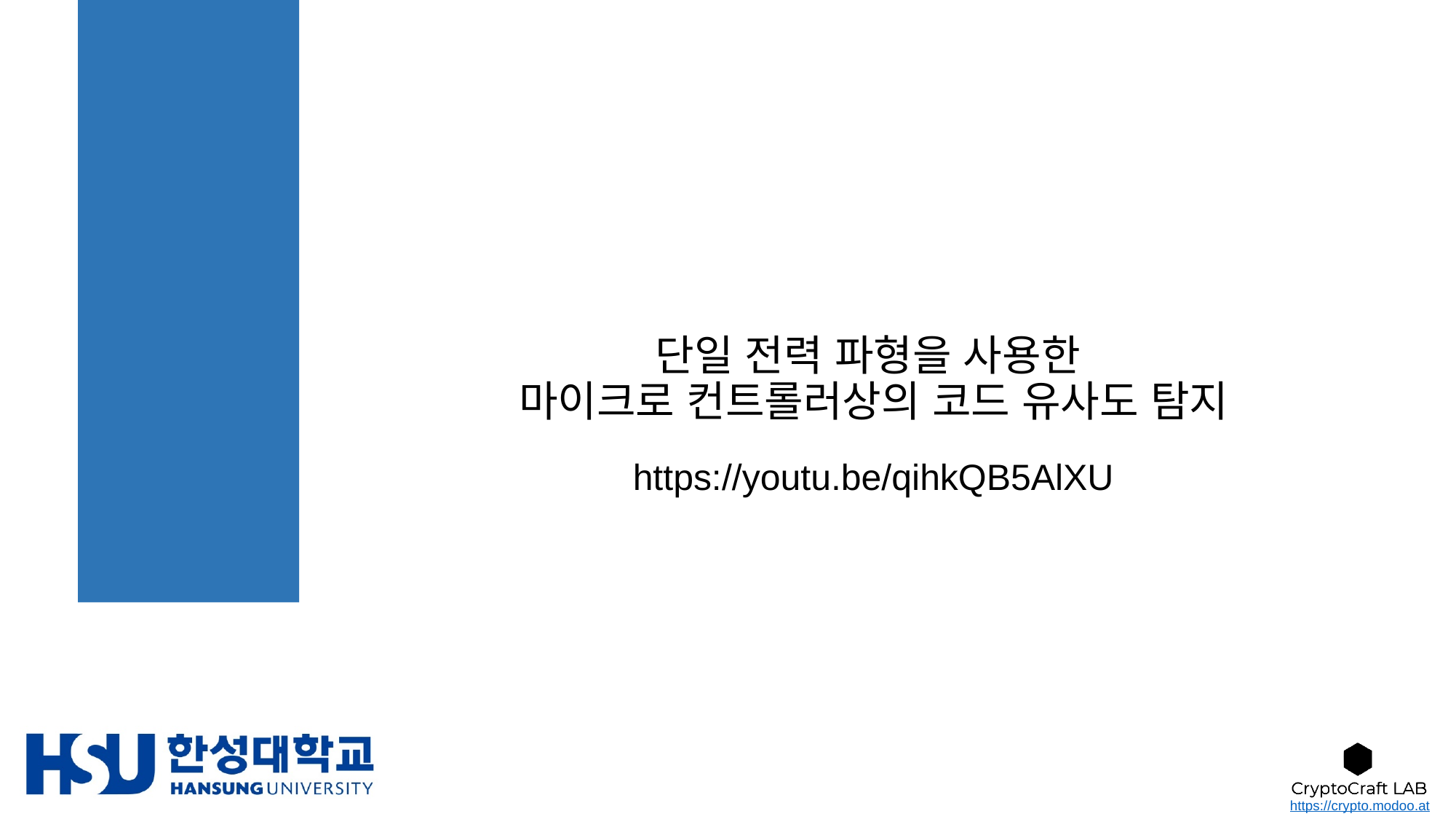

# 단일 전력 파형을 사용한 마이크로 컨트롤러상의 코드 유사도 탐지
https://youtu.be/qihkQB5AlXU